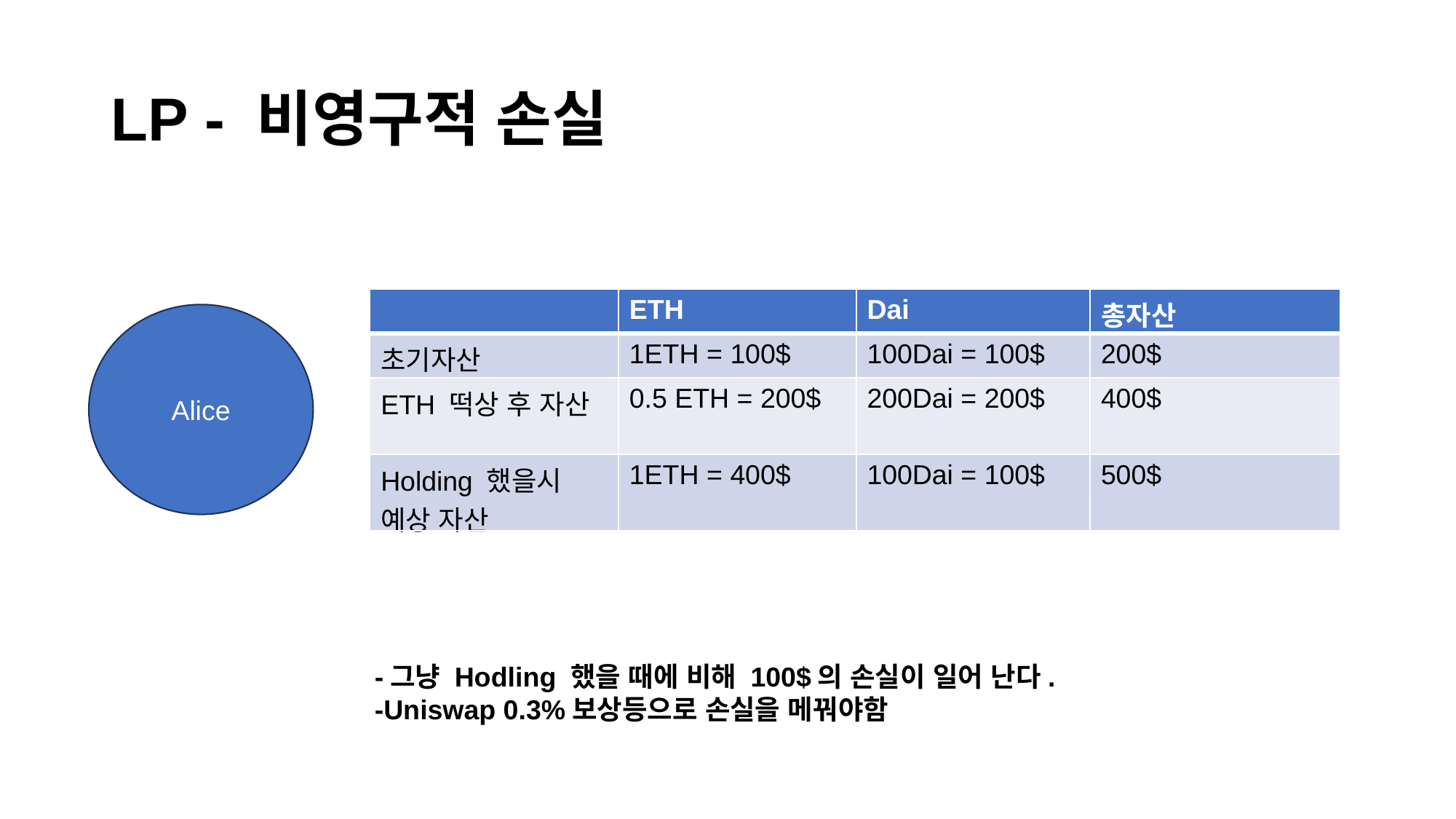

# LP - 비영구적 손실
|  | ETH | Dai | 총자산 |
| --- | --- | --- | --- |
| 초기자산 | 1ETH = 100$ | 100Dai = 100$ | 200$ |
| ETH 떡상 후 자산 | 0.5 ETH = 200$ | 200Dai = 200$ | 400$ |
| Holding 했을시 예상 자산 | 1ETH = 400$ | 100Dai = 100$ | 500$ |
Alice
ETH / DAI
-그냥 Hodling 했을 때에 비해 100$의 손실이 일어 난다.
-Uniswap 0.3%보상등으로 손실을 메꿔야함